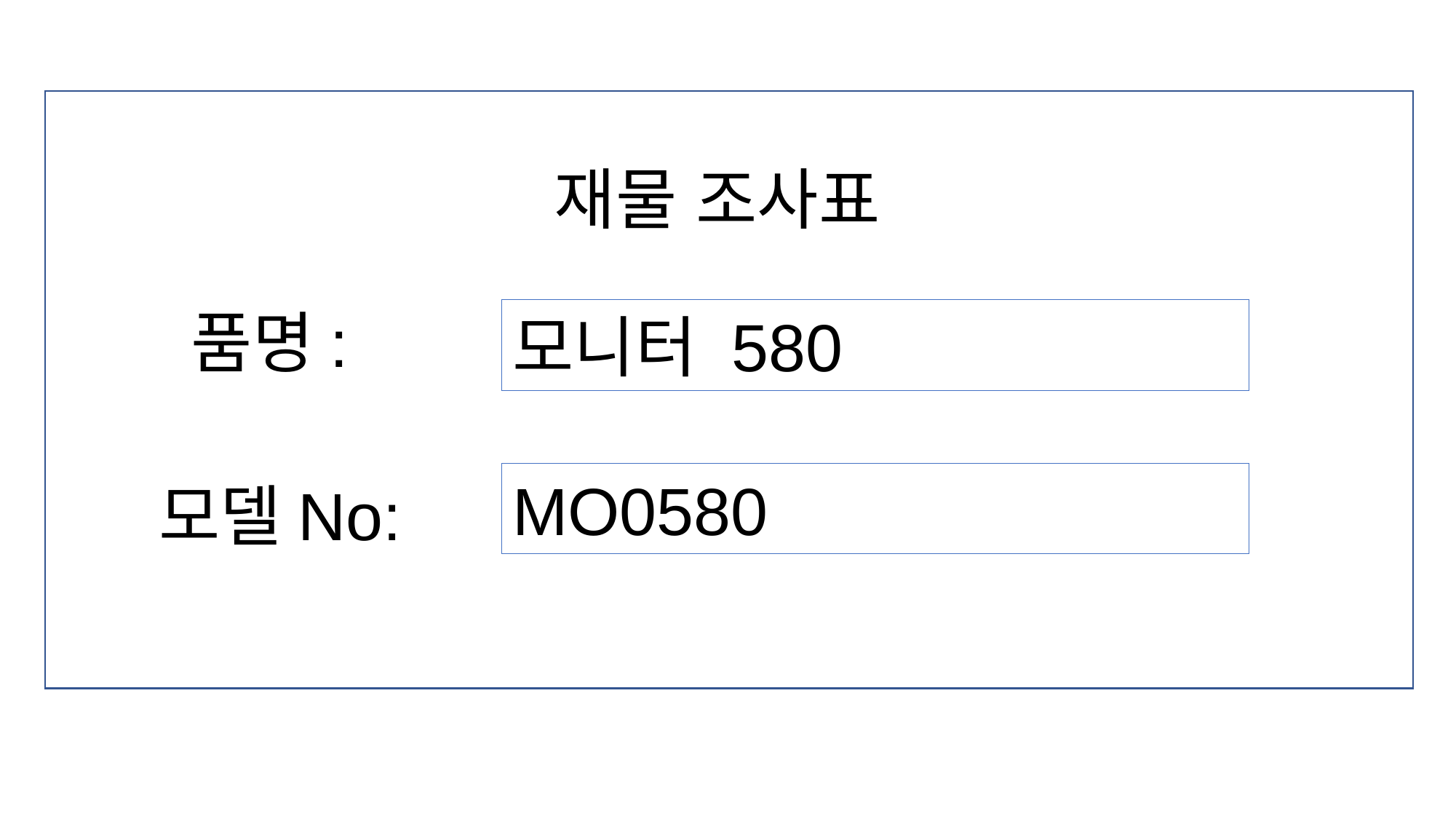

재물 조사표
품명:
모니터 580
MO0580
모델No: